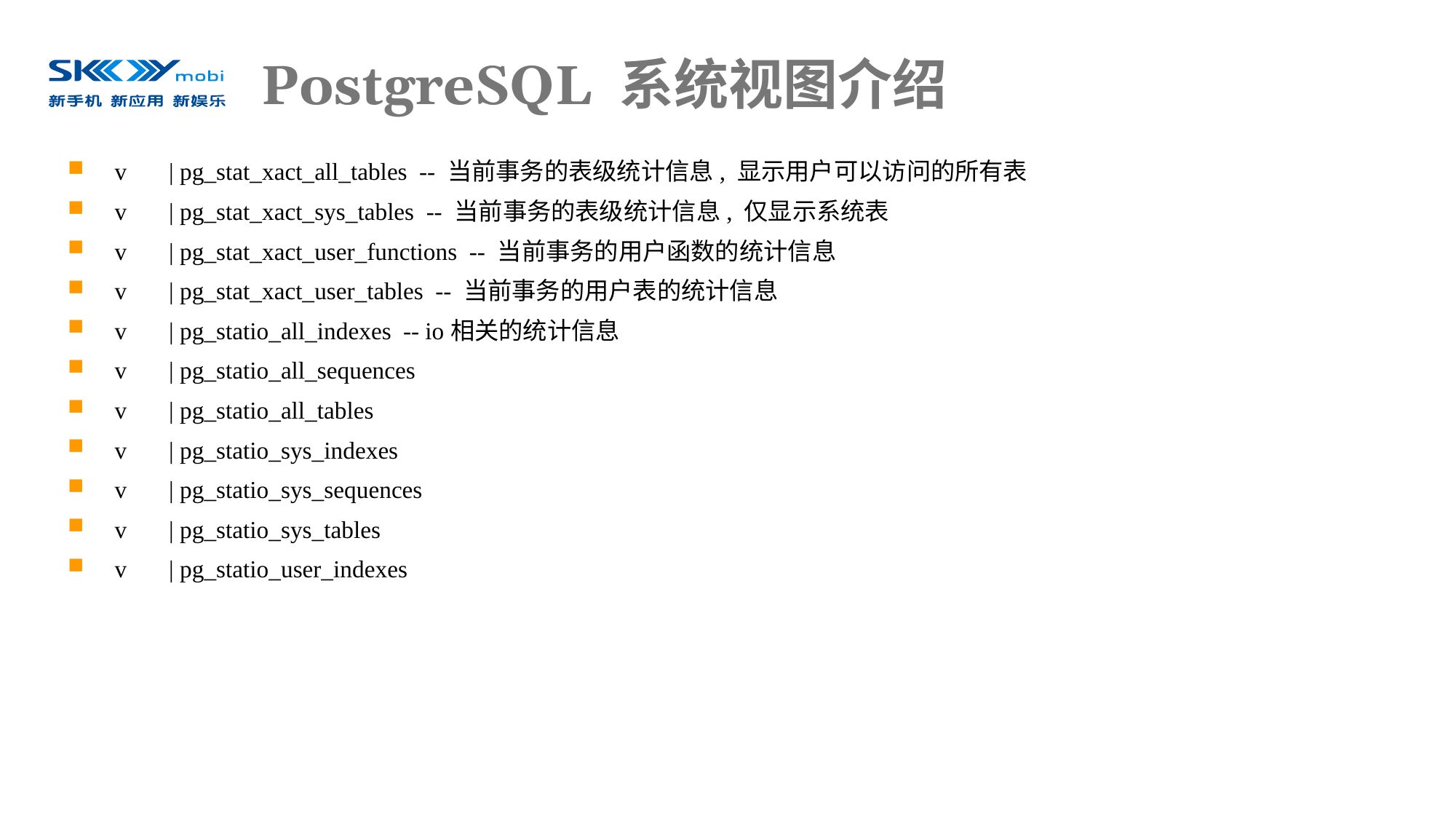

# PostgreSQL 系统视图介绍
 v       | pg_stat_xact_all_tables  -- 当前事务的表级统计信息, 显示用户可以访问的所有表
 v       | pg_stat_xact_sys_tables  -- 当前事务的表级统计信息, 仅显示系统表
 v       | pg_stat_xact_user_functions  -- 当前事务的用户函数的统计信息
 v       | pg_stat_xact_user_tables  -- 当前事务的用户表的统计信息
 v       | pg_statio_all_indexes  -- io相关的统计信息
 v       | pg_statio_all_sequences
 v       | pg_statio_all_tables
 v       | pg_statio_sys_indexes
 v       | pg_statio_sys_sequences
 v       | pg_statio_sys_tables
 v       | pg_statio_user_indexes